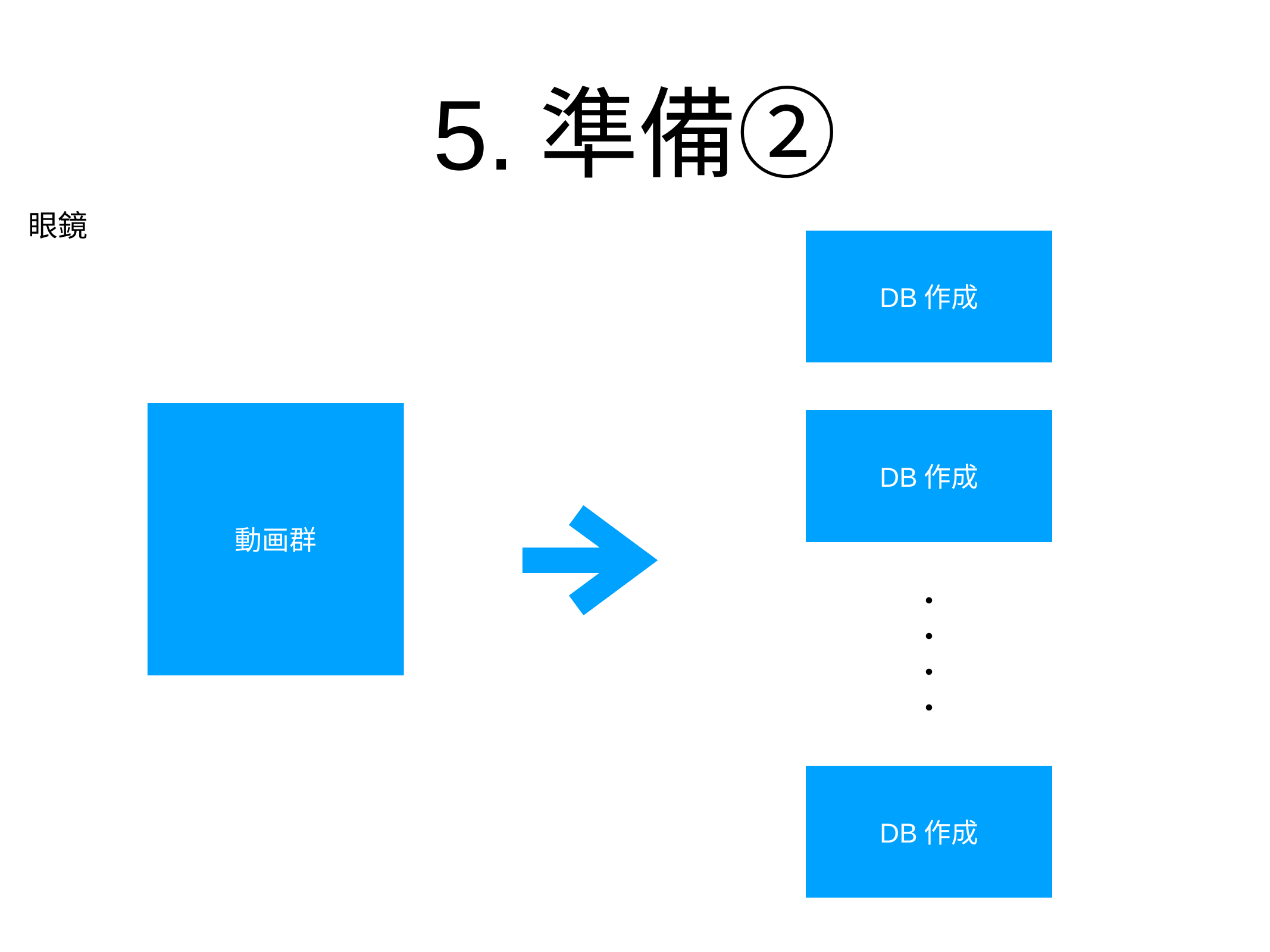

# 5.準備②
眼鏡
DB作成
動画群
DB作成

・
・
・
・
DB作成